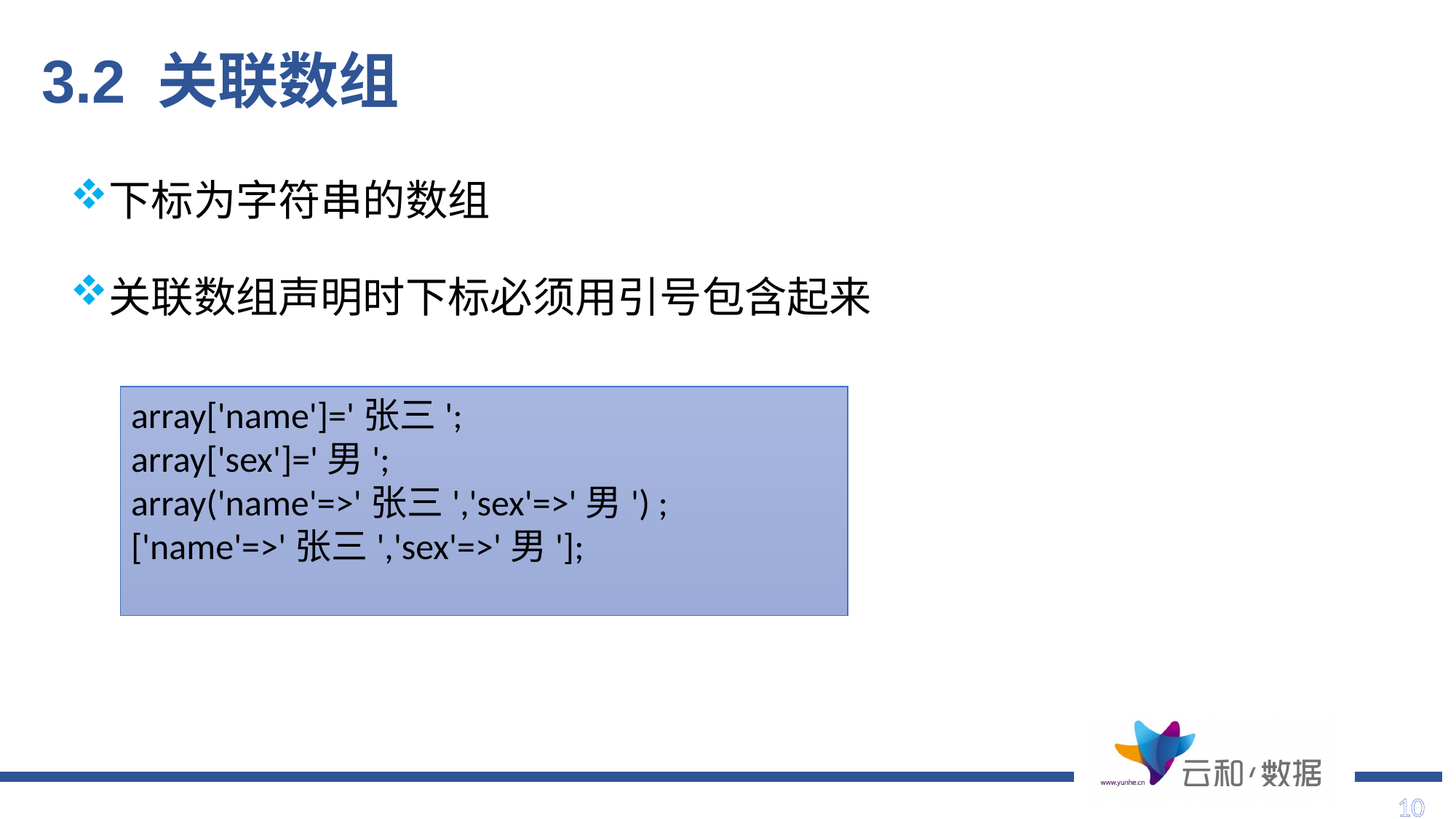

# 3.2 关联数组
下标为字符串的数组
关联数组声明时下标必须用引号包含起来

array['name']='张三';
array['sex']='男';
array('name'=>'张三','sex'=>'男') ;
['name'=>'张三','sex'=>'男'];